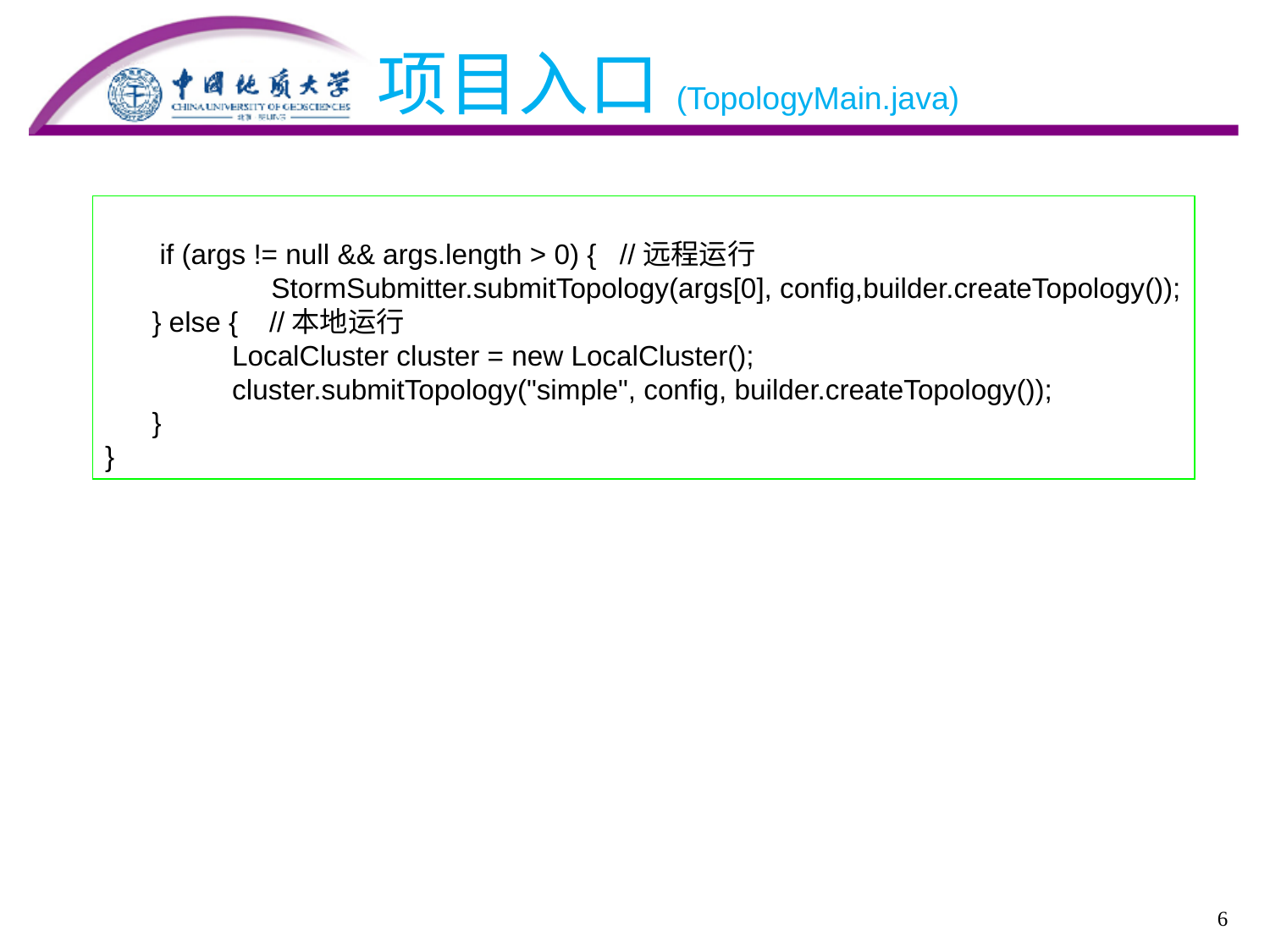

项目入口(TopologyMain.java)

       if (args != null && args.length > 0) {   //远程运行
	     StormSubmitter.submitTopology(args[0], config,builder.createTopology());
      } else {    //本地运行
	LocalCluster cluster = new LocalCluster();
	cluster.submitTopology("simple", config, builder.createTopology());
      }
}